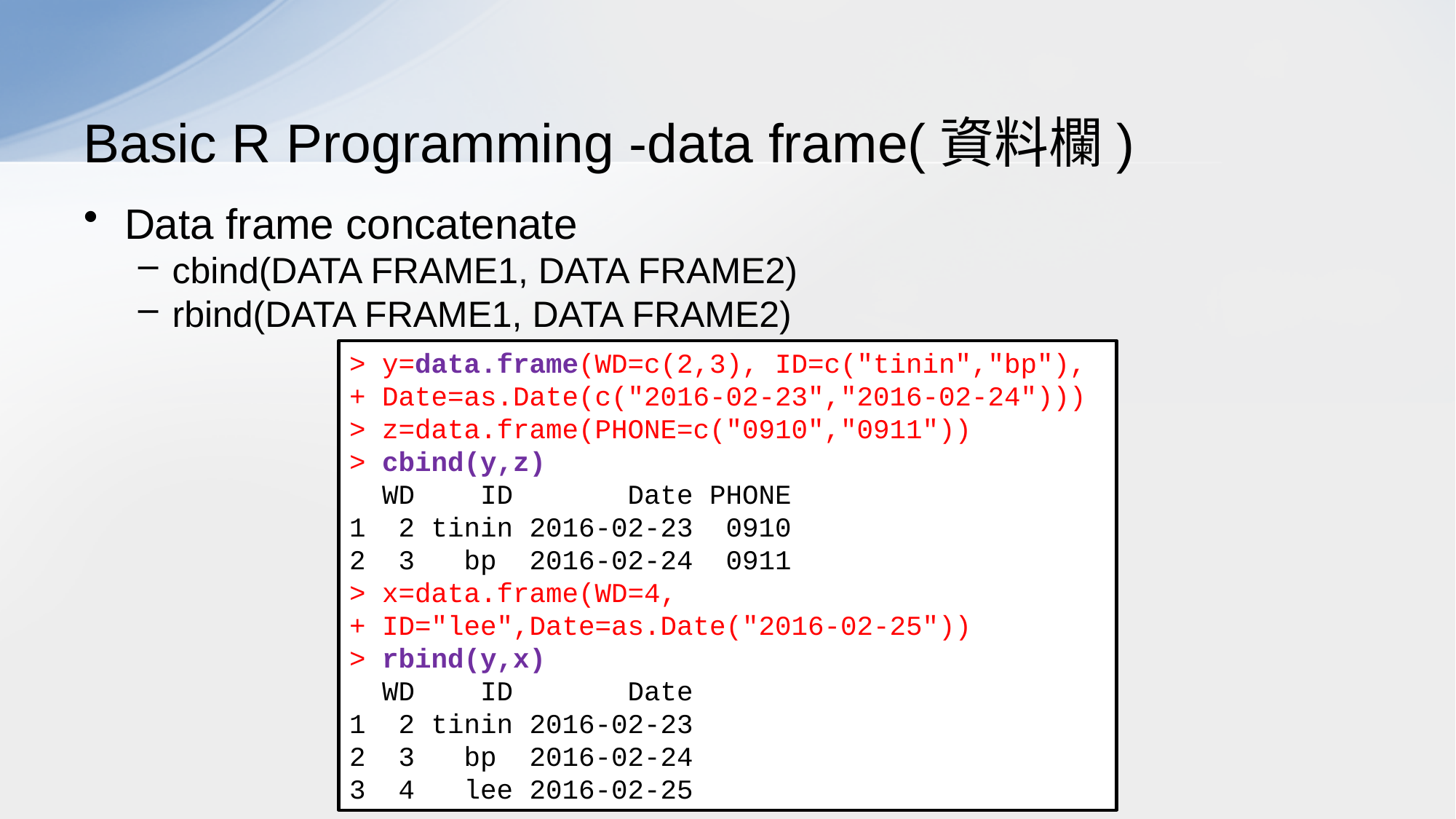

# Basic R Programming -data frame(資料欄)
Data frame concatenate
cbind(DATA FRAME1, DATA FRAME2)
rbind(DATA FRAME1, DATA FRAME2)
> y=data.frame(WD=c(2,3), ID=c("tinin","bp"),
+ Date=as.Date(c("2016-02-23","2016-02-24")))
> z=data.frame(PHONE=c("0910","0911"))
> cbind(y,z)
  WD    ID       Date PHONE
1  2 tinin 2016-02-23  0910
2  3   bp  2016-02-24  0911
> x=data.frame(WD=4,
+ ID="lee",Date=as.Date("2016-02-25"))
> rbind(y,x)
  WD    ID       Date
1  2 tinin 2016-02-23
2  3   bp  2016-02-24
3  4   lee 2016-02-25
74